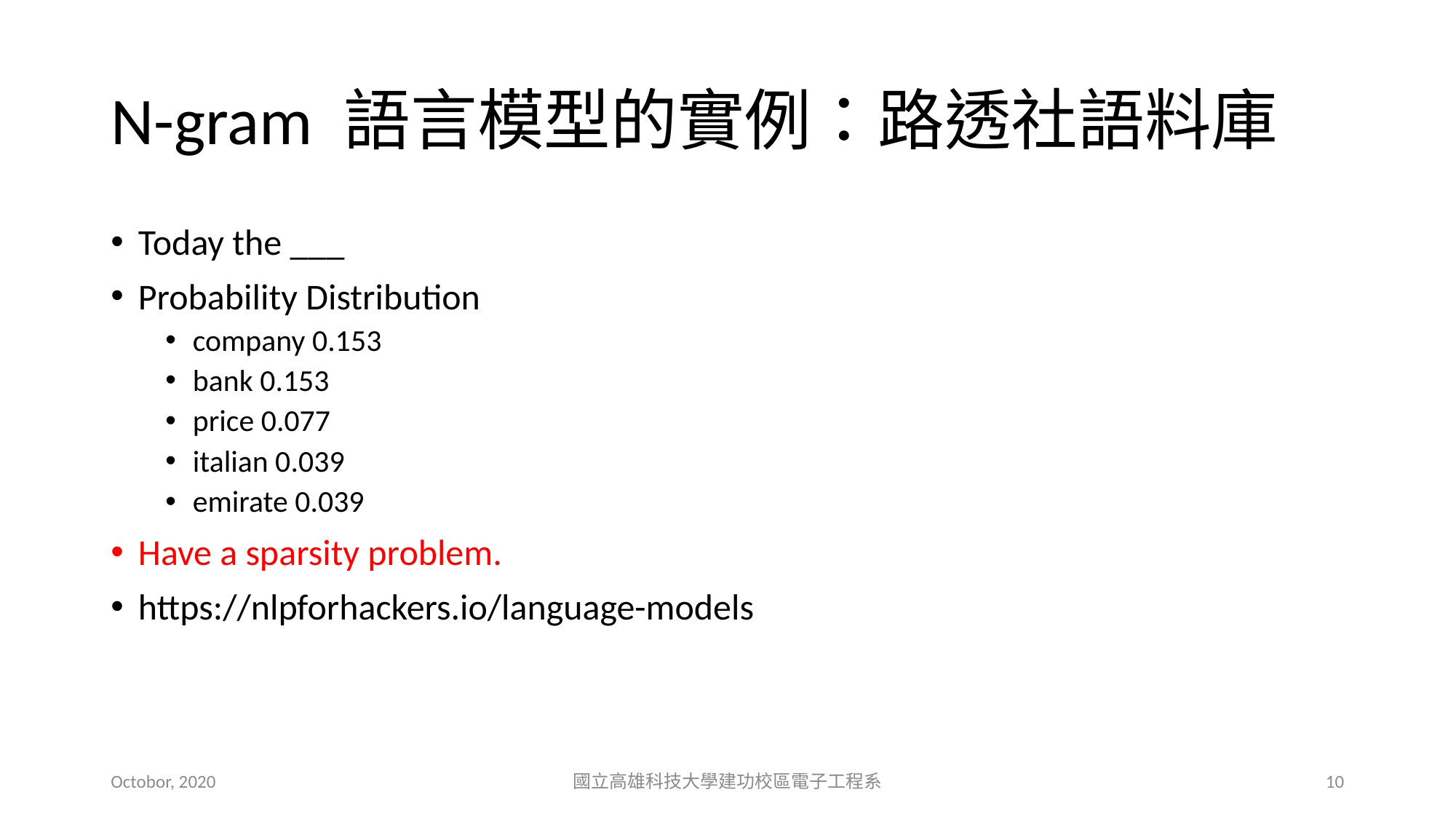

# N-gram 語言模型的實例：路透社語料庫
Today the ___
Probability Distribution
company 0.153
bank 0.153
price 0.077
italian 0.039
emirate 0.039
Have a sparsity problem.
https://nlpforhackers.io/language-models
Octobor, 2020
國立高雄科技大學建功校區電子工程系
10